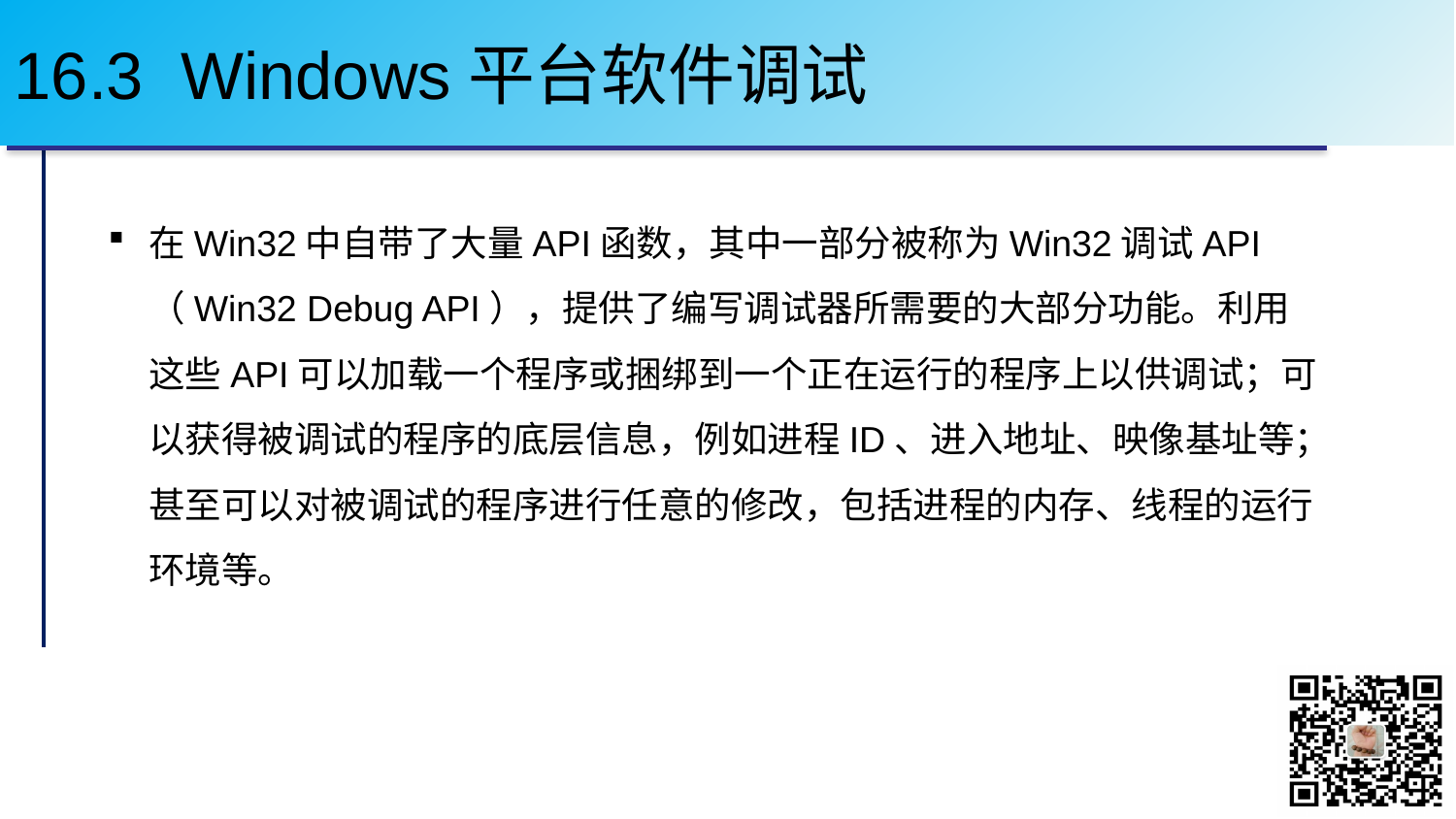

# 16.3  Windows平台软件调试
在Win32中自带了大量API函数，其中一部分被称为Win32调试API（Win32 Debug API），提供了编写调试器所需要的大部分功能。利用这些API可以加载一个程序或捆绑到一个正在运行的程序上以供调试；可以获得被调试的程序的底层信息，例如进程ID、进入地址、映像基址等；甚至可以对被调试的程序进行任意的修改，包括进程的内存、线程的运行环境等。